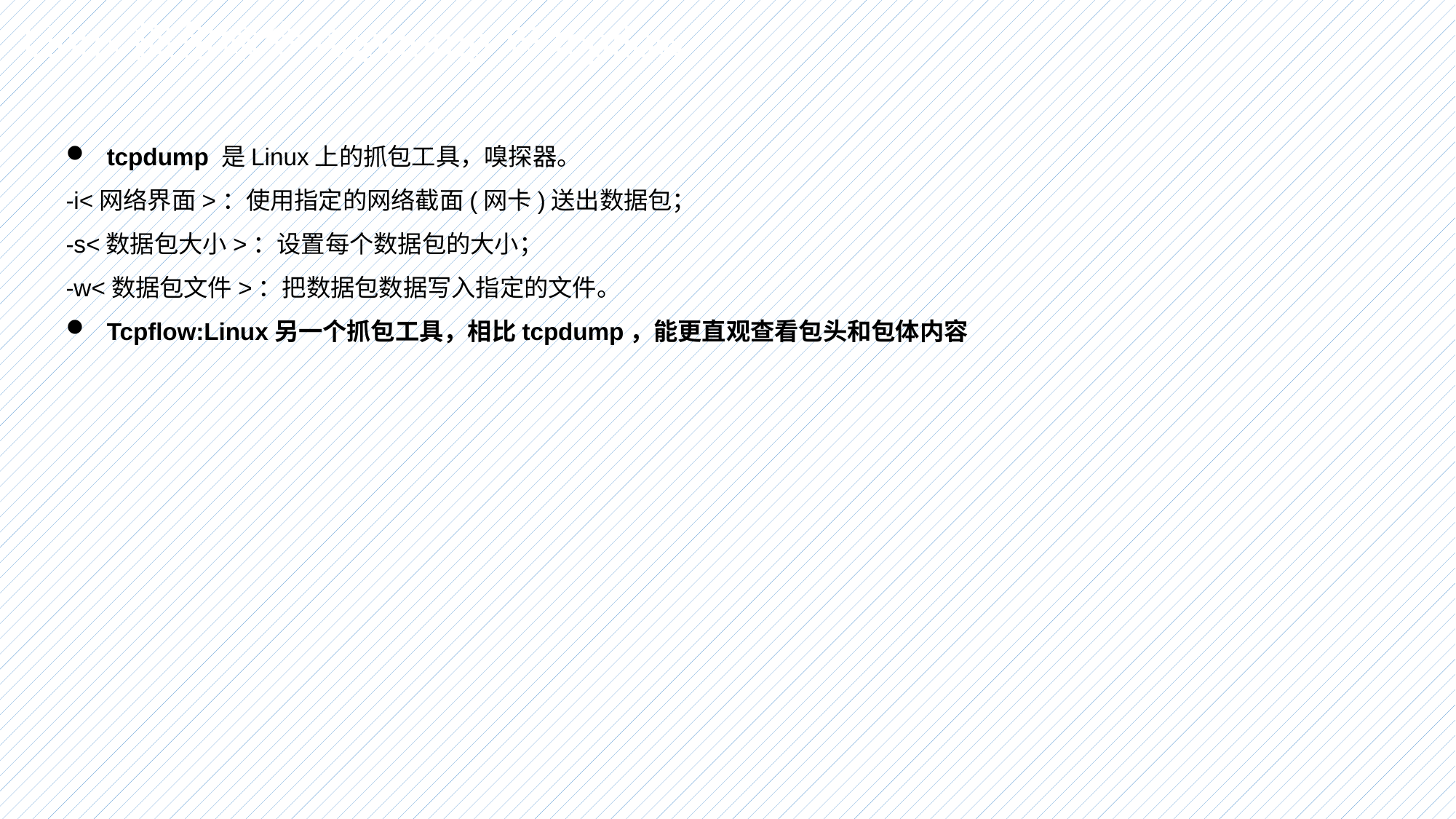

Linux抓包命令-tcpdump与tcpflow
tcpdump 是Linux上的抓包工具，嗅探器。
-i<网络界面>：使用指定的网络截面(网卡)送出数据包；
-s<数据包大小>：设置每个数据包的大小；
-w<数据包文件>：把数据包数据写入指定的文件。
Tcpflow:Linux另一个抓包工具，相比tcpdump，能更直观查看包头和包体内容